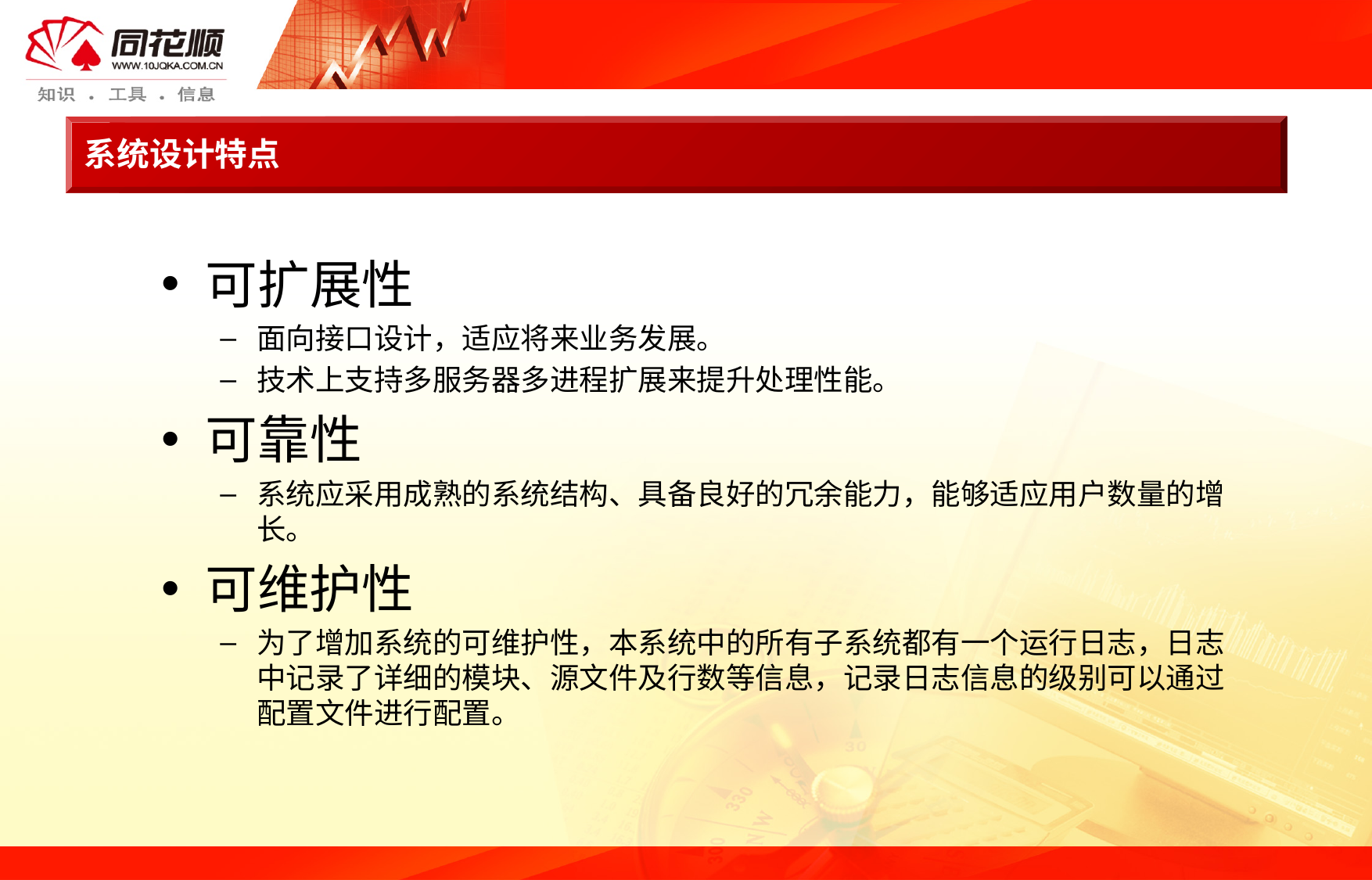

系统设计特点
可扩展性
面向接口设计，适应将来业务发展。
技术上支持多服务器多进程扩展来提升处理性能。
可靠性
系统应采用成熟的系统结构、具备良好的冗余能力，能够适应用户数量的增长。
可维护性
为了增加系统的可维护性，本系统中的所有子系统都有一个运行日志，日志中记录了详细的模块、源文件及行数等信息，记录日志信息的级别可以通过配置文件进行配置。